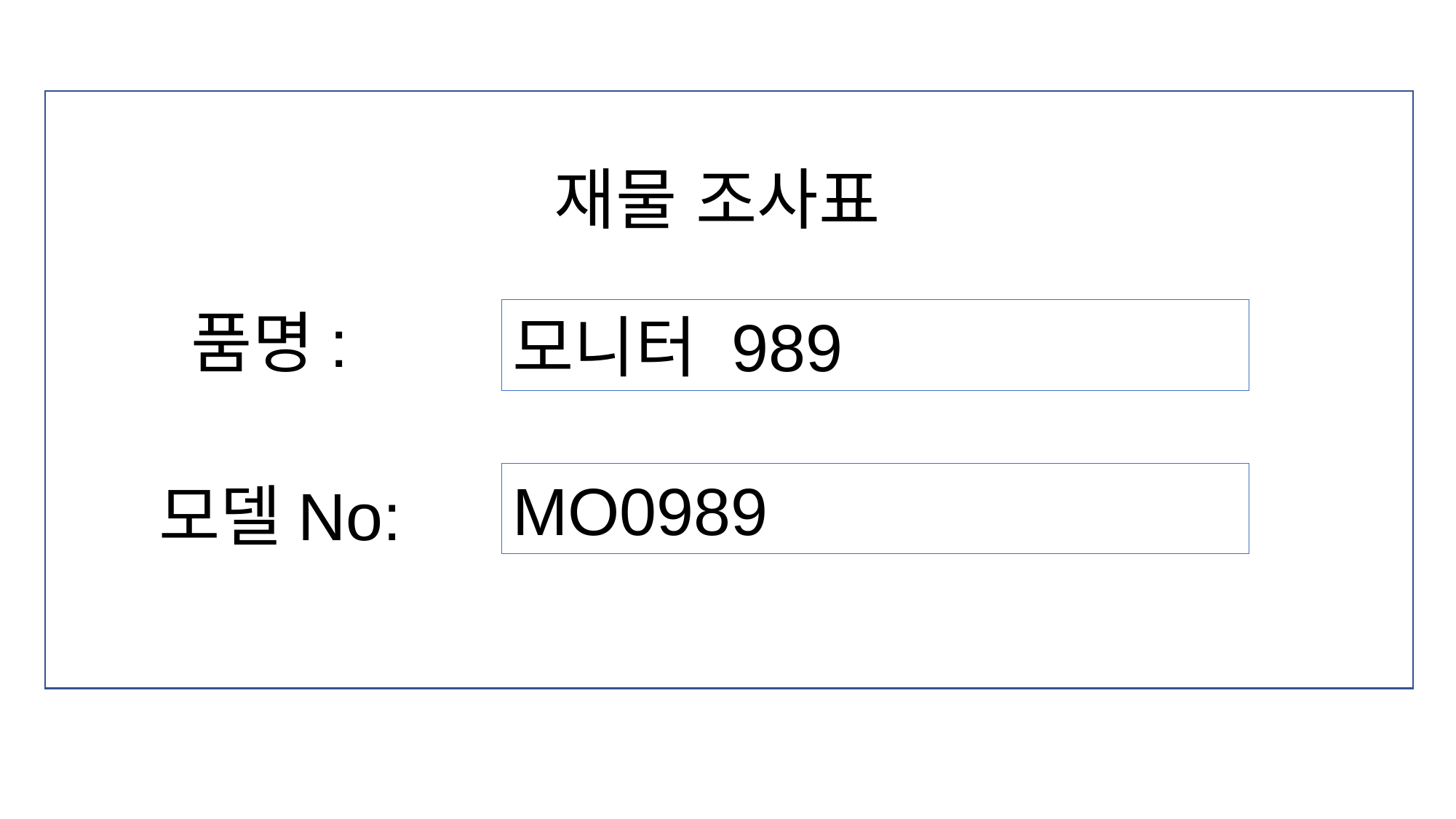

재물 조사표
품명:
모니터 989
MO0989
모델No: